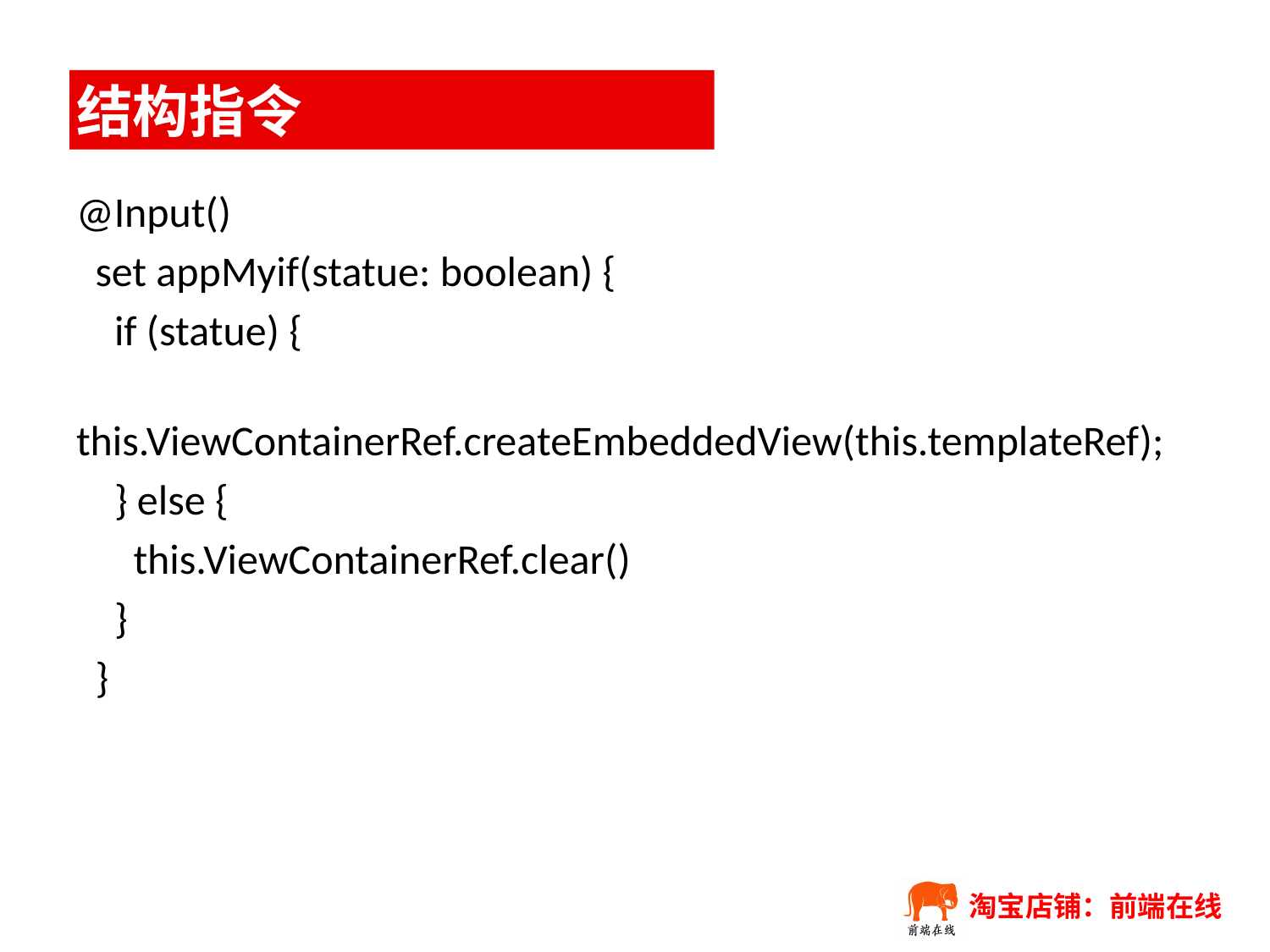

# 结构指令
@Input()
  set appMyif(statue: boolean) {
    if (statue) {
      this.ViewContainerRef.createEmbeddedView(this.templateRef);
    } else {
      this.ViewContainerRef.clear()
    }
  }